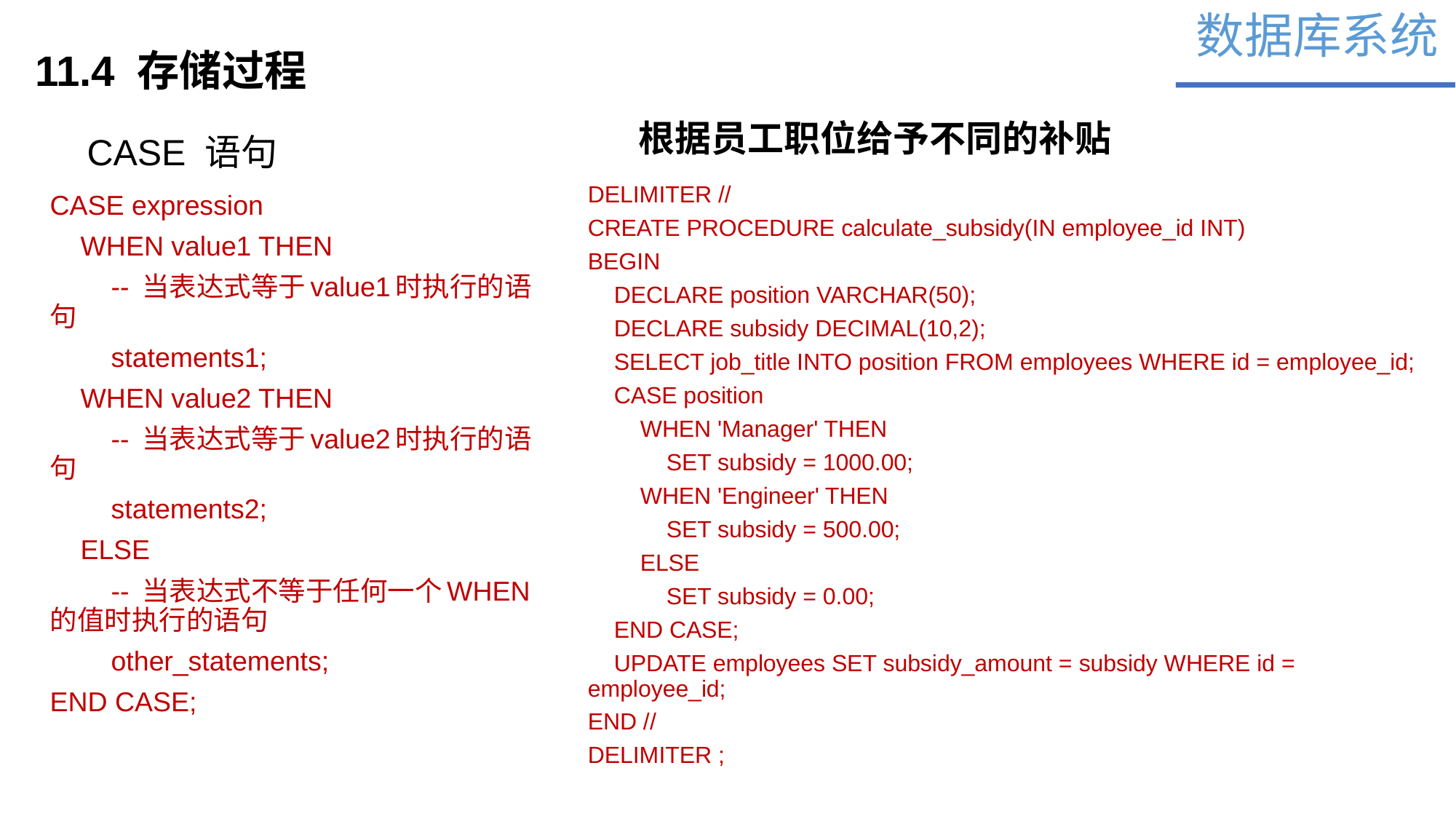

数据库系统
11.4 存储过程

根据员工职位给予不同的补贴
CASE 语句
DELIMITER //
CREATE PROCEDURE calculate_subsidy(IN employee_id INT)
BEGIN
    DECLARE position VARCHAR(50);
    DECLARE subsidy DECIMAL(10,2);
    SELECT job_title INTO position FROM employees WHERE id = employee_id;
    CASE position
        WHEN 'Manager' THEN
            SET subsidy = 1000.00;
        WHEN 'Engineer' THEN
            SET subsidy = 500.00;
        ELSE
            SET subsidy = 0.00;
    END CASE;
    UPDATE employees SET subsidy_amount = subsidy WHERE id = employee_id;
END //
DELIMITER ;
CASE expression
    WHEN value1 THEN
        -- 当表达式等于value1时执行的语句
        statements1;
    WHEN value2 THEN
        -- 当表达式等于value2时执行的语句
        statements2;
    ELSE
        -- 当表达式不等于任何一个WHEN的值时执行的语句
        other_statements;
END CASE;